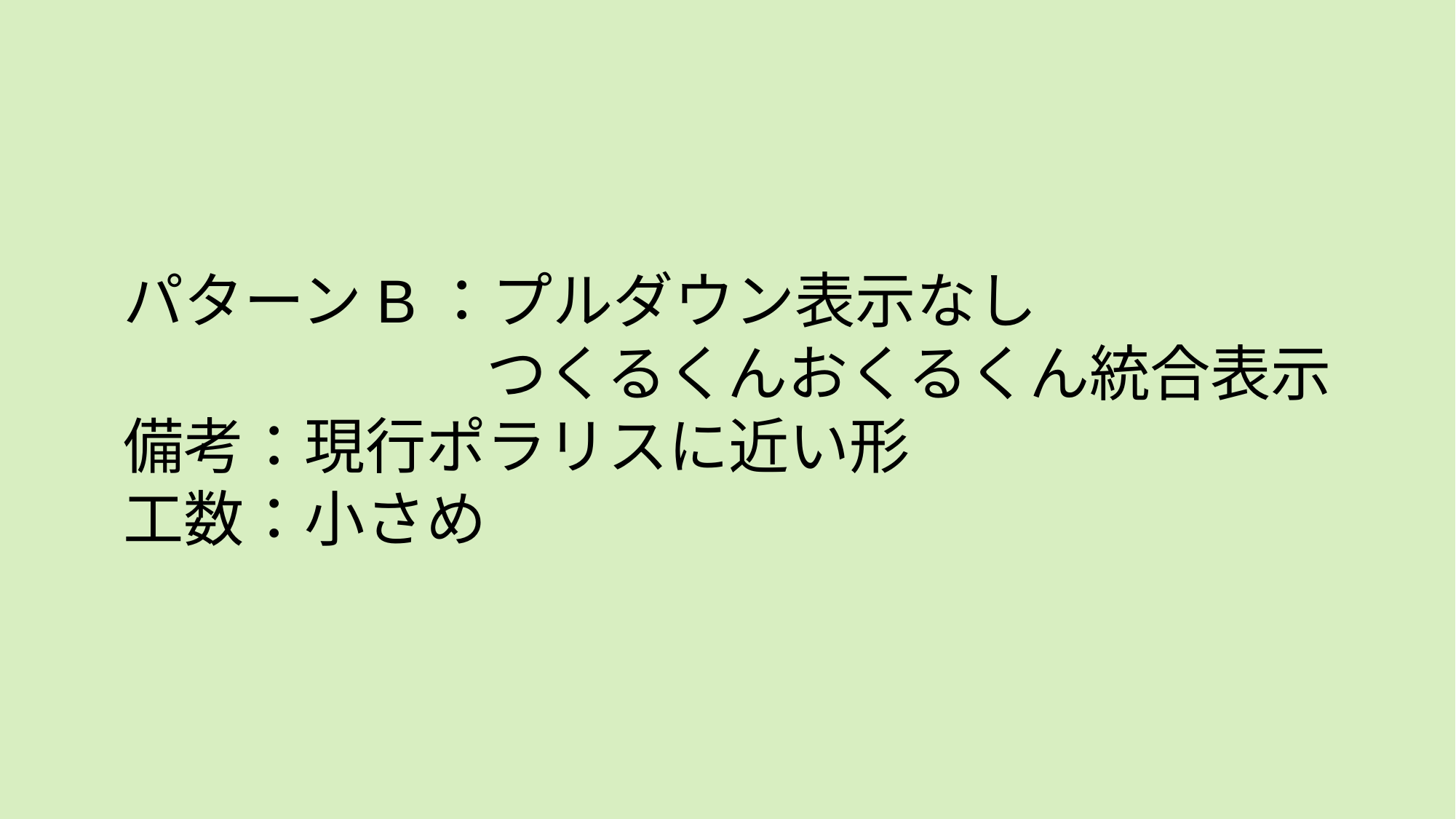

パターンB：プルダウン表示なし
　　　　　　つくるくんおくるくん統合表示
備考：現行ポラリスに近い形
工数：小さめ